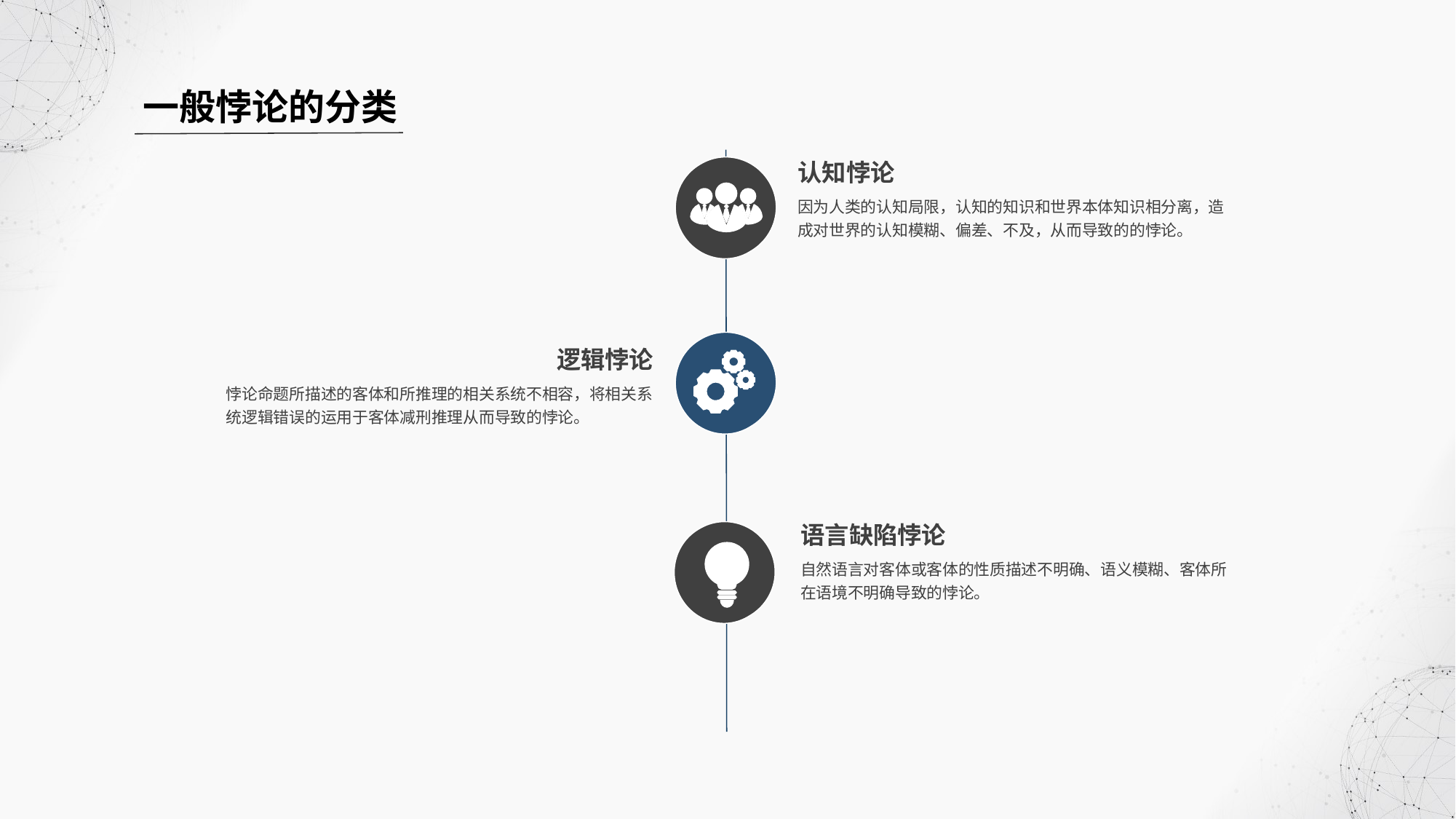

一般悖论的分类

认知悖论
因为人类的认知局限，认知的知识和世界本体知识相分离，造成对世界的认知模糊、偏差、不及，从而导致的的悖论。

逻辑悖论
悖论命题所描述的客体和所推理的相关系统不相容，将相关系统逻辑错误的运用于客体减刑推理从而导致的悖论。

语言缺陷悖论
自然语言对客体或客体的性质描述不明确、语义模糊、客体所在语境不明确导致的悖论。